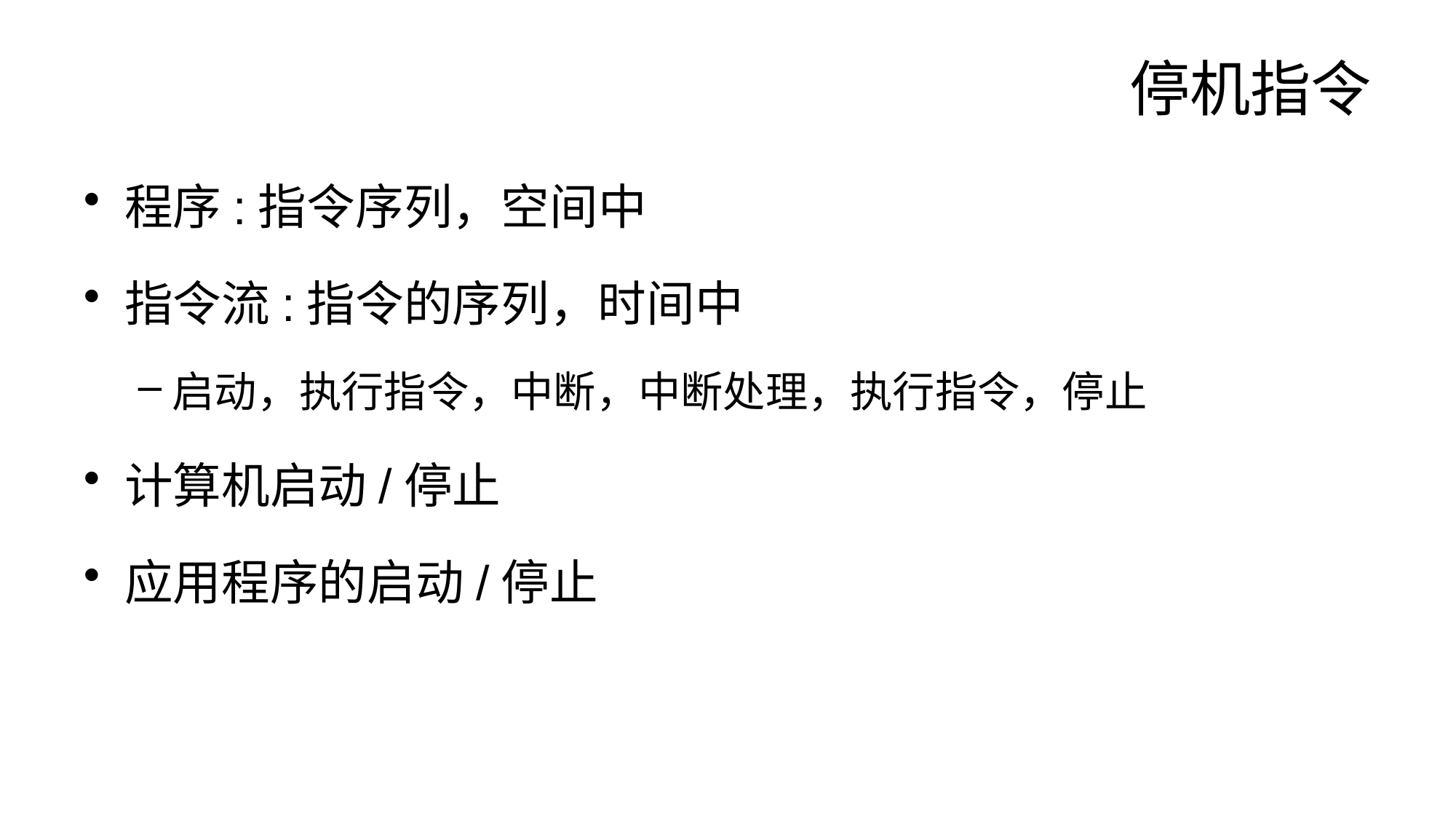

# 停机指令
程序:指令序列，空间中
指令流:指令的序列，时间中
启动，执行指令，中断，中断处理，执行指令，停止
计算机启动/停止
应用程序的启动/停止